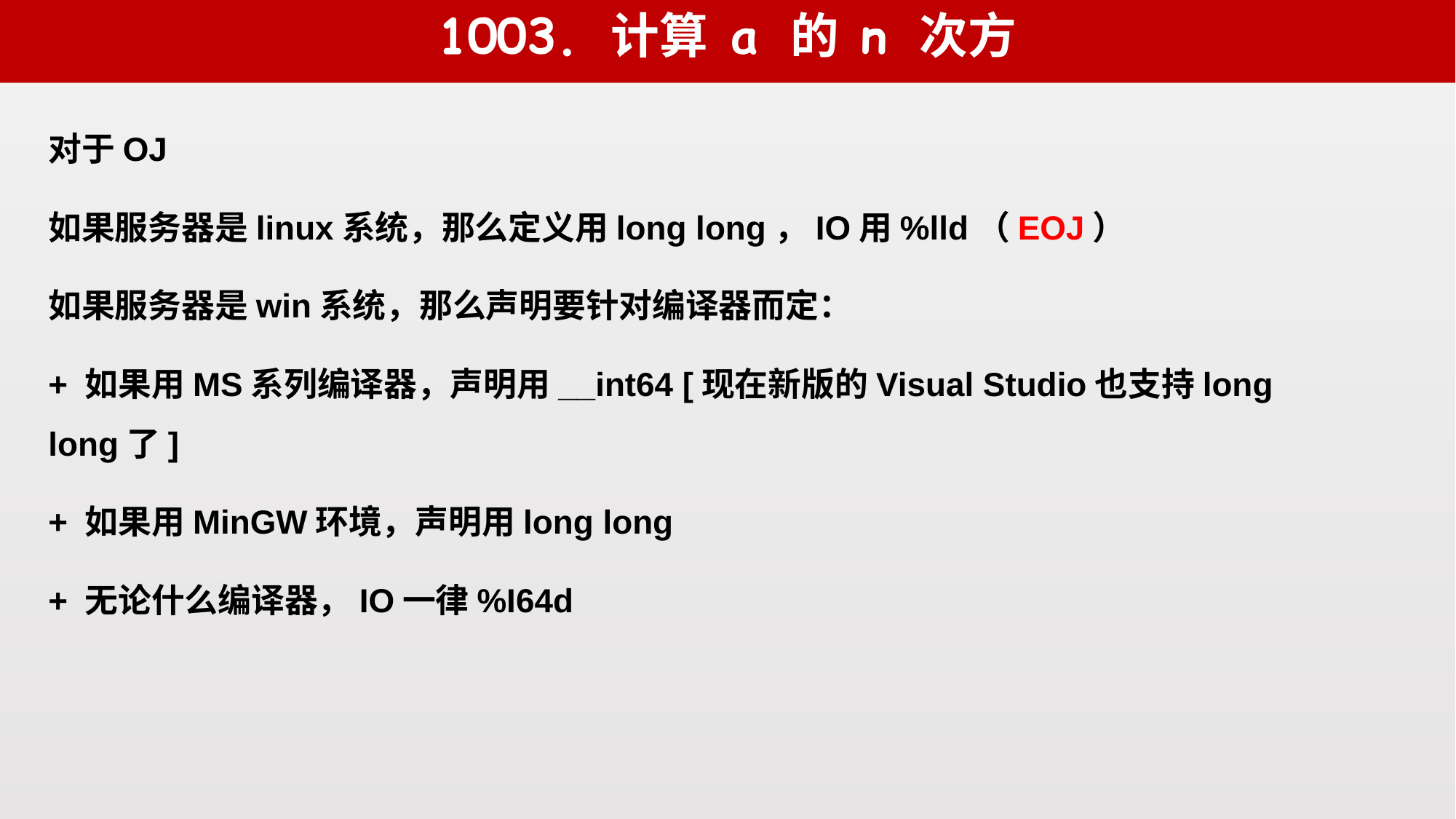

1003. 计算 a 的 n 次方
对于OJ
如果服务器是linux系统，那么定义用long long，IO用%lld（EOJ）
如果服务器是win系统，那么声明要针对编译器而定：
+ 如果用MS系列编译器，声明用__int64 [现在新版的Visual Studio也支持long long了]
+ 如果用MinGW环境，声明用long long
+ 无论什么编译器，IO一律%I64d